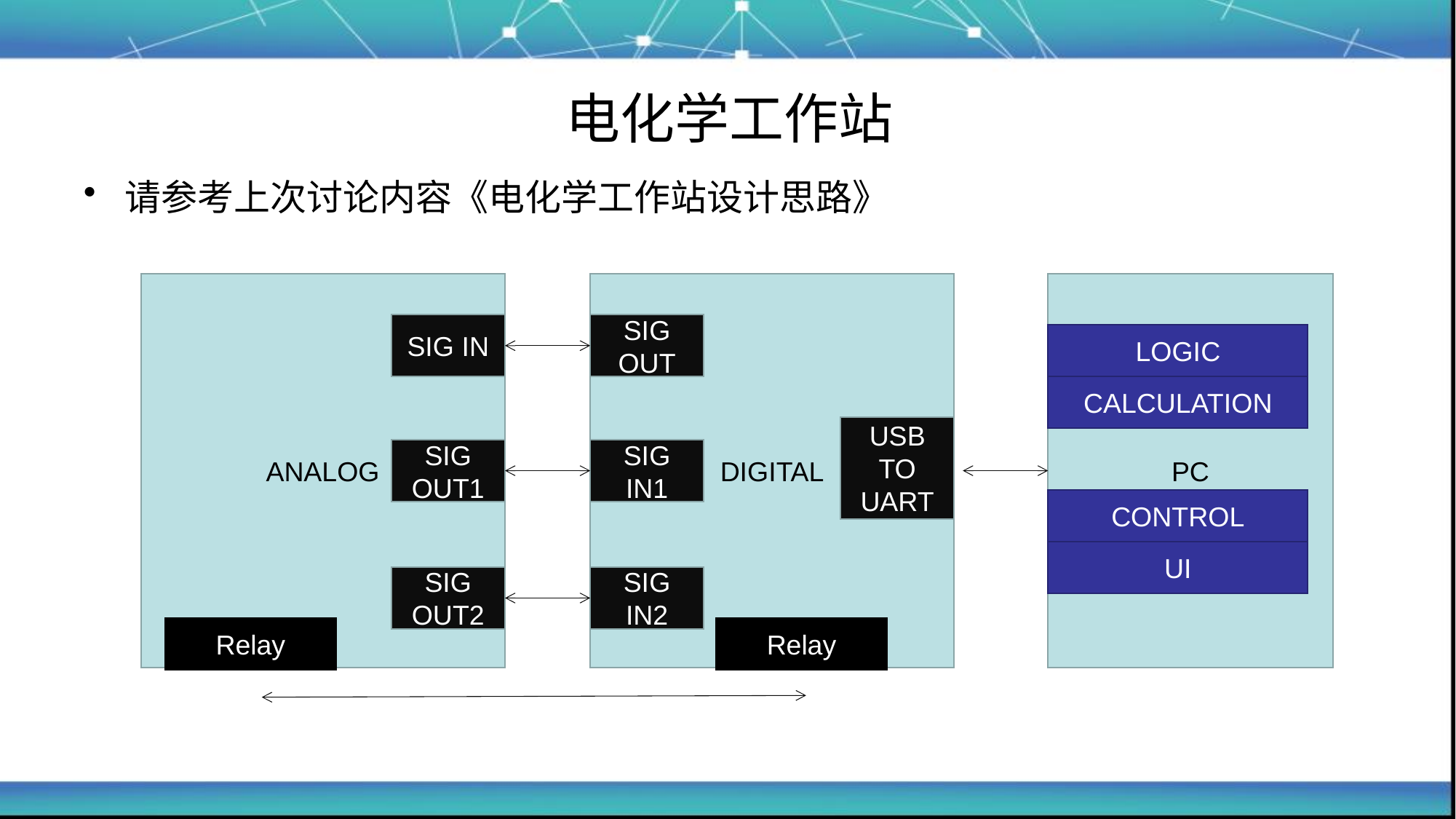

# 电化学工作站
请参考上次讨论内容《电化学工作站设计思路》
ANALOG
DIGITAL
PC
SIG IN
SIG OUT
LOGIC
CALCULATION
USB TO UART
SIG OUT1
SIG IN1
CONTROL
UI
SIG OUT2
SIG IN2
Relay
Relay